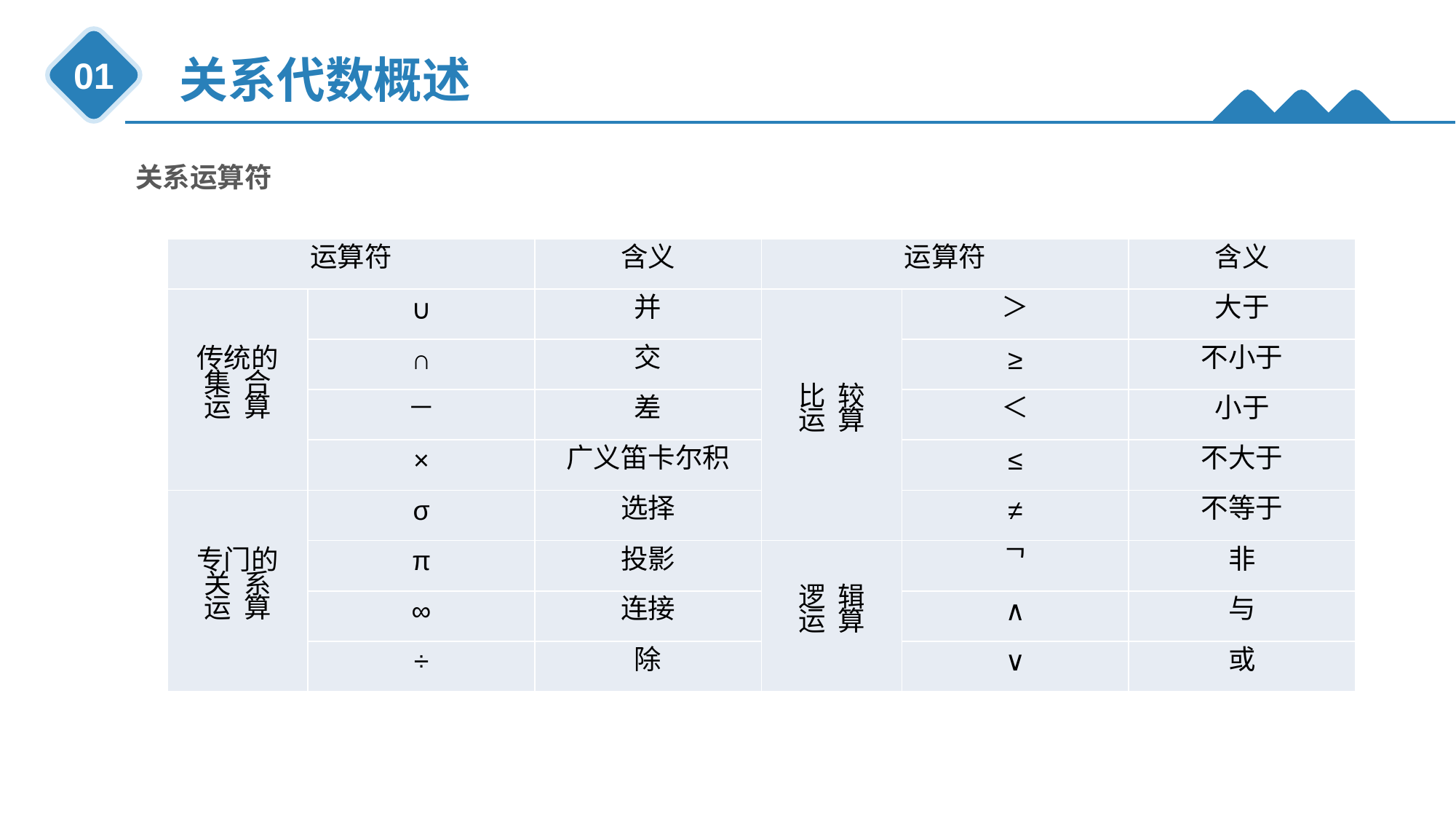

关系代数概述
01

关系运算符
| 运算符 |  | 含义 | 运算符 |  | 含义 |
| --- | --- | --- | --- | --- | --- |
| 传统的 集 合 运 算 | ∪ | 并 | 比 较 运 算 | ＞ | 大于 |
|  | ∩ | 交 |  | ≥ | 不小于 |
|  | － | 差 |  | ＜ | 小于 |
|  | × | 广义笛卡尔积 |  | ≤ | 不大于 |
| 专门的 关 系 运 算 | σ | 选择 |  | ≠ | 不等于 |
|  | π | 投影 | 逻 辑 运 算 | ᄀ | 非 |
|  | ∞ | 连接 |  | ∧ | 与 |
|  | ÷ | 除 |  | ∨ | 或 |